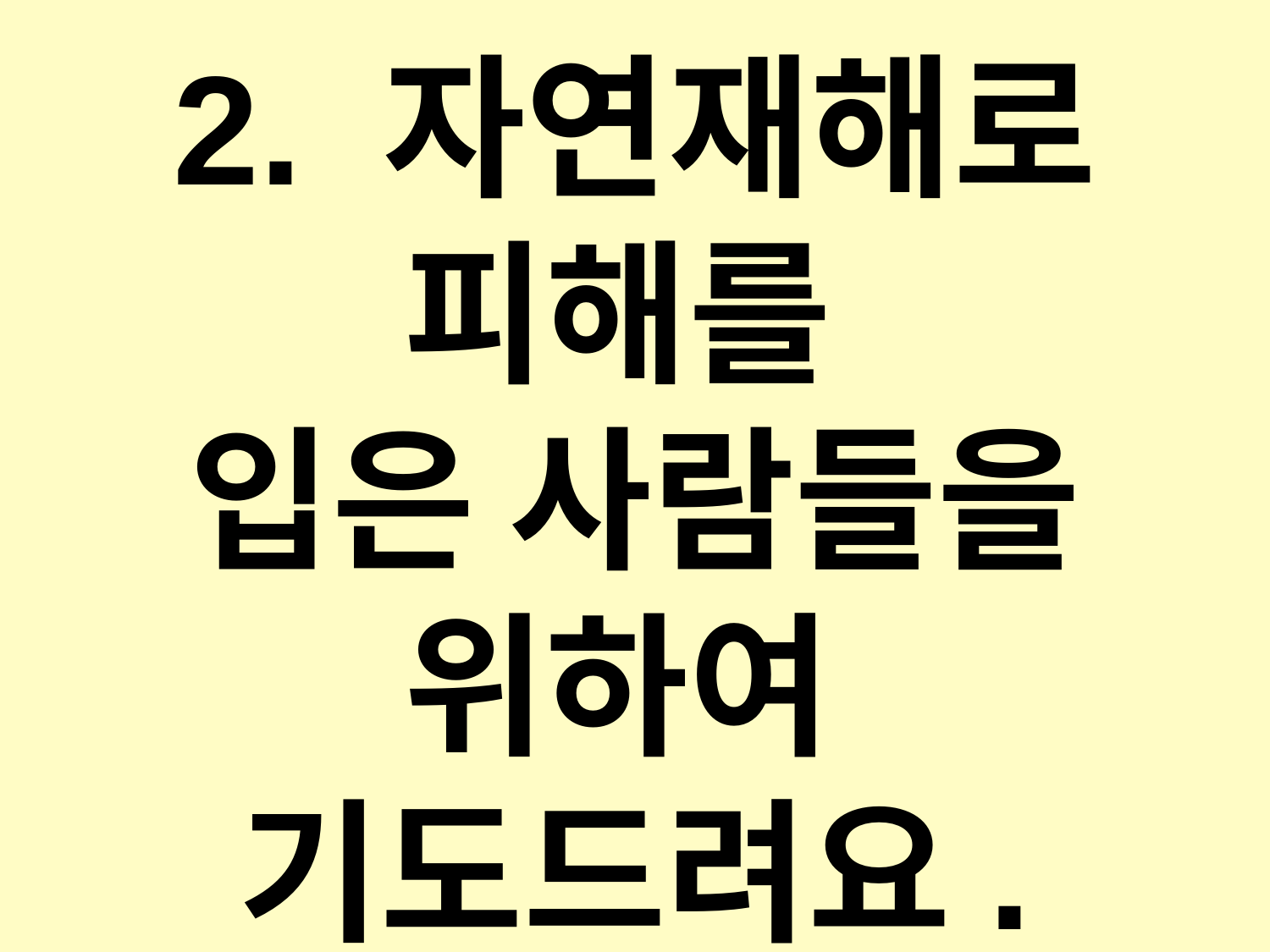

2. 자연재해로 피해를
입은 사람들을 위하여
기도드려요.